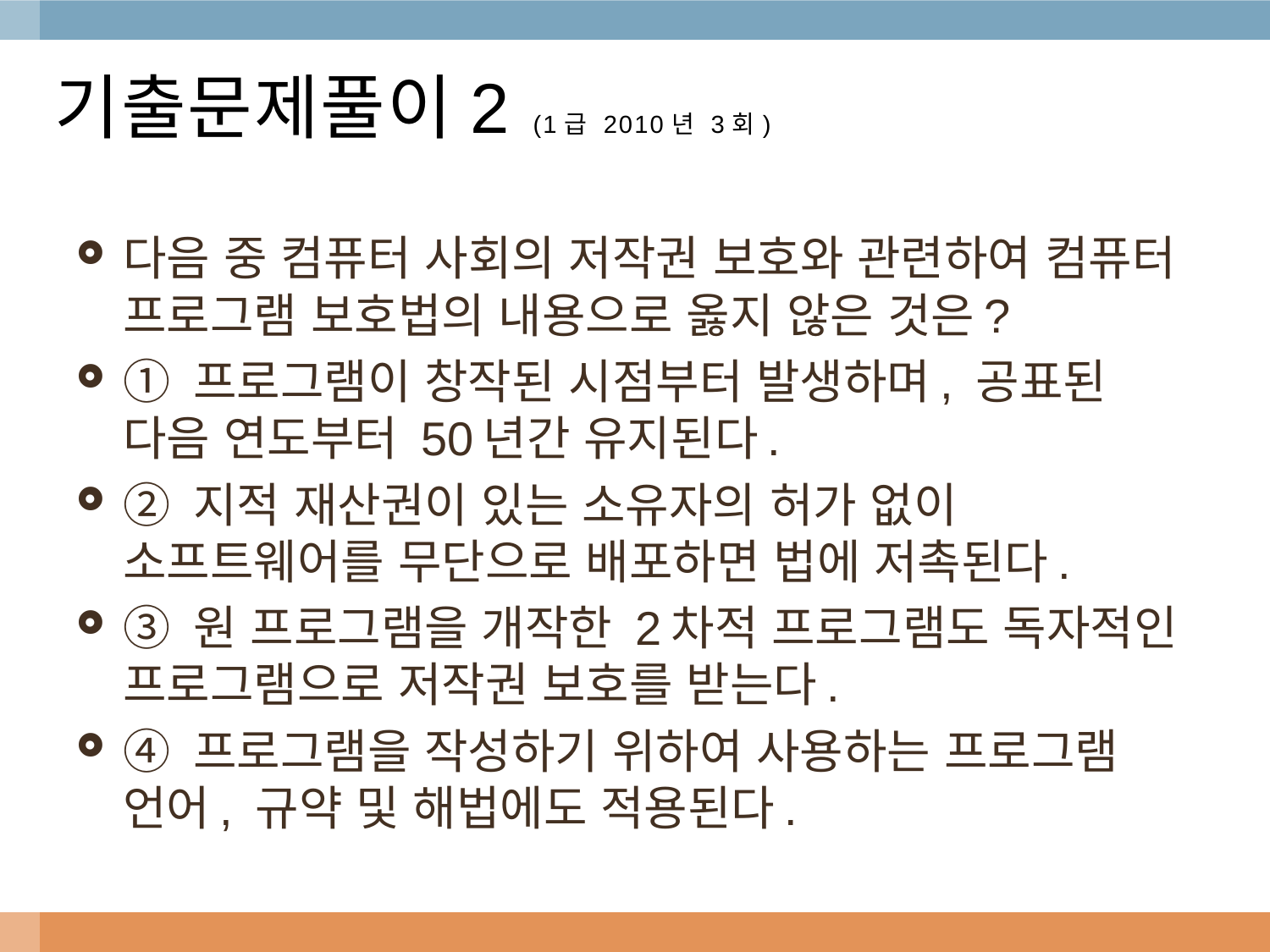

# 기출문제풀이2 (1급 2010년 3회)
다음 중 컴퓨터 사회의 저작권 보호와 관련하여 컴퓨터 프로그램 보호법의 내용으로 옳지 않은 것은?
① 프로그램이 창작된 시점부터 발생하며, 공표된 다음 연도부터 50년간 유지된다.
② 지적 재산권이 있는 소유자의 허가 없이 소프트웨어를 무단으로 배포하면 법에 저촉된다.
③ 원 프로그램을 개작한 2차적 프로그램도 독자적인 프로그램으로 저작권 보호를 받는다.
④ 프로그램을 작성하기 위하여 사용하는 프로그램 언어, 규약 및 해법에도 적용된다.